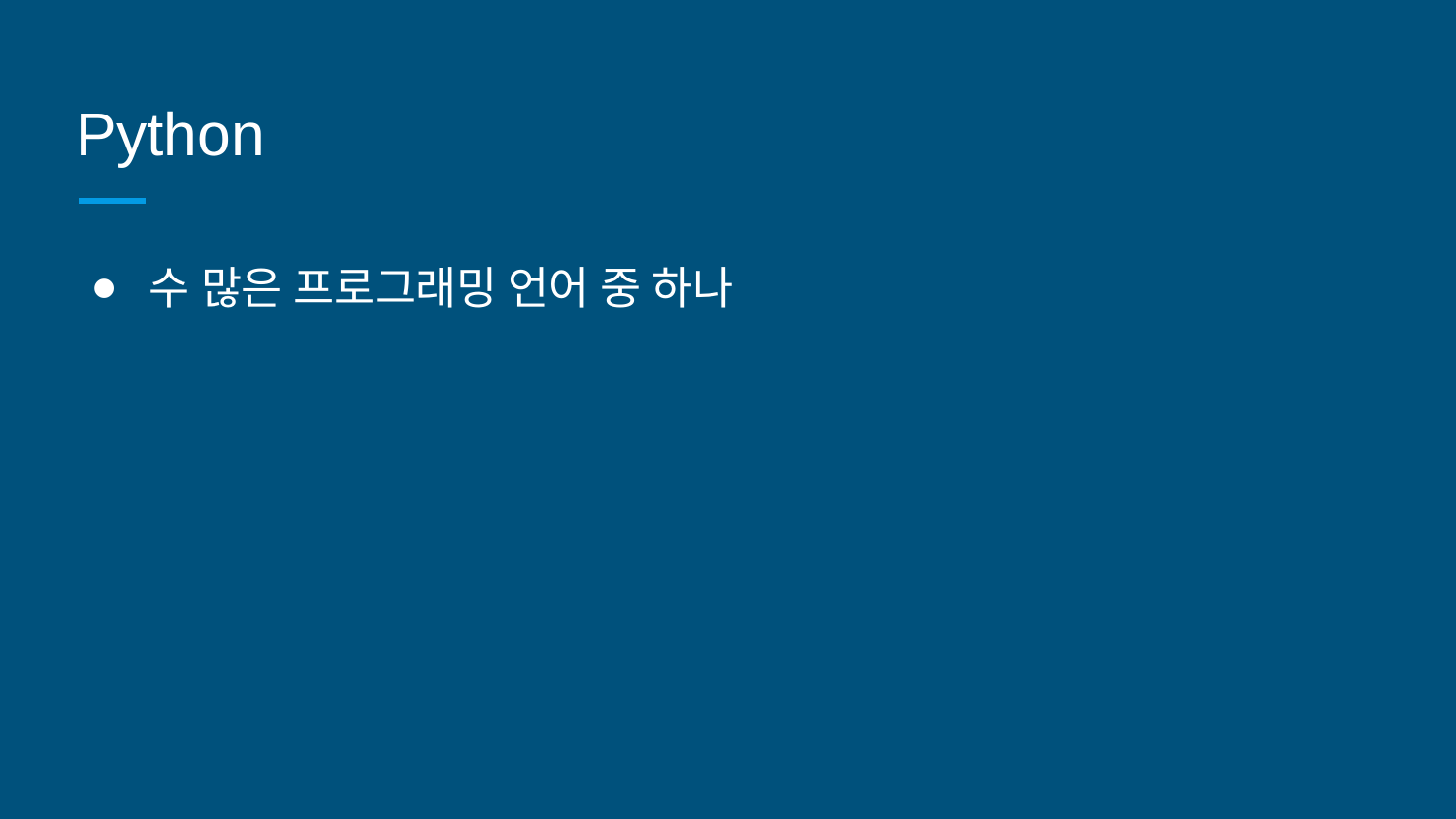

# Python
수 많은 프로그래밍 언어 중 하나